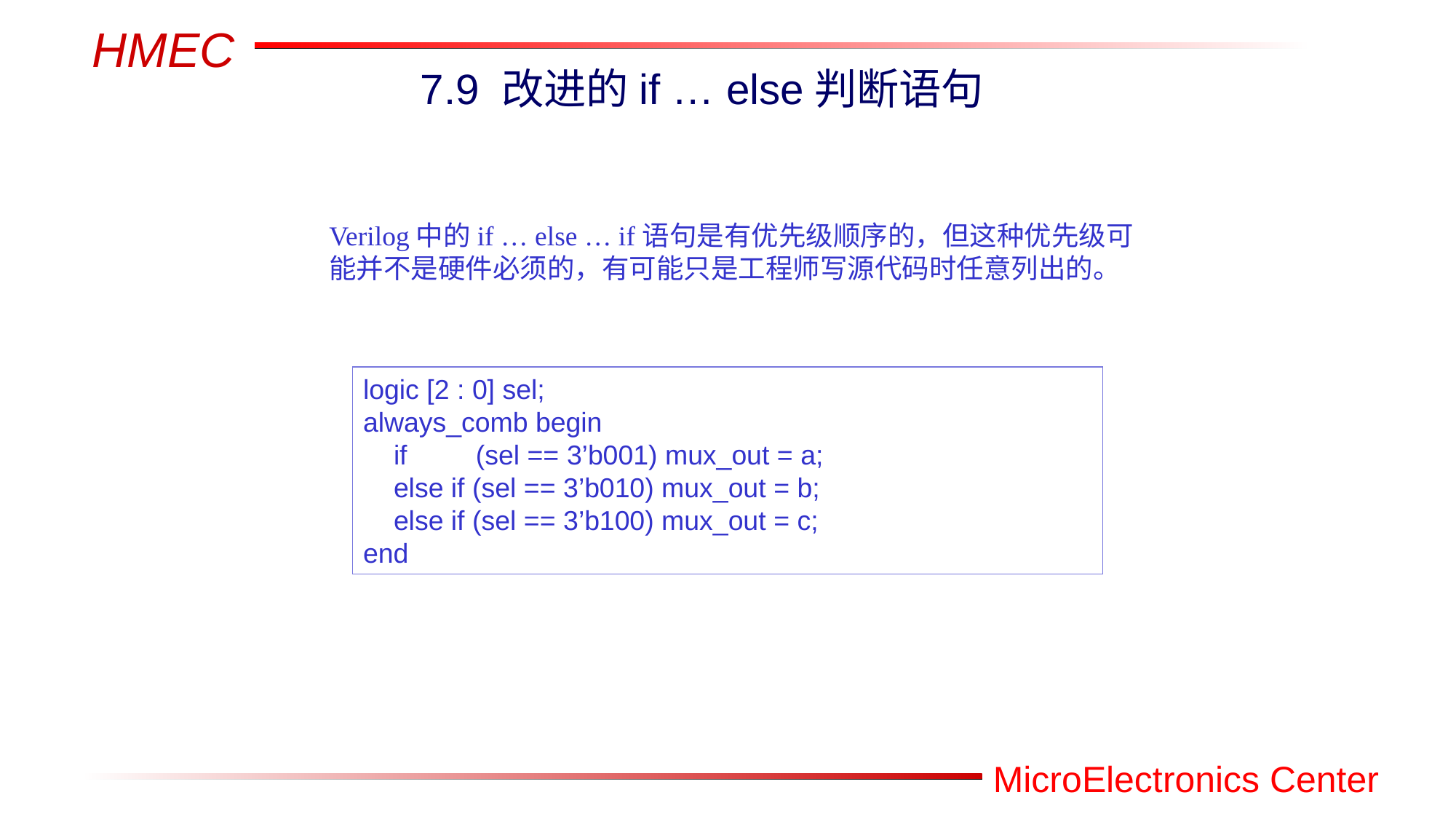

7.9 改进的if … else判断语句
Verilog中的if … else … if语句是有优先级顺序的，但这种优先级可能并不是硬件必须的，有可能只是工程师写源代码时任意列出的。
logic [2 : 0] sel;
always_comb begin
    if         (sel == 3’b001) mux_out = a;
    else if (sel == 3’b010) mux_out = b;
    else if (sel == 3’b100) mux_out = c;
end